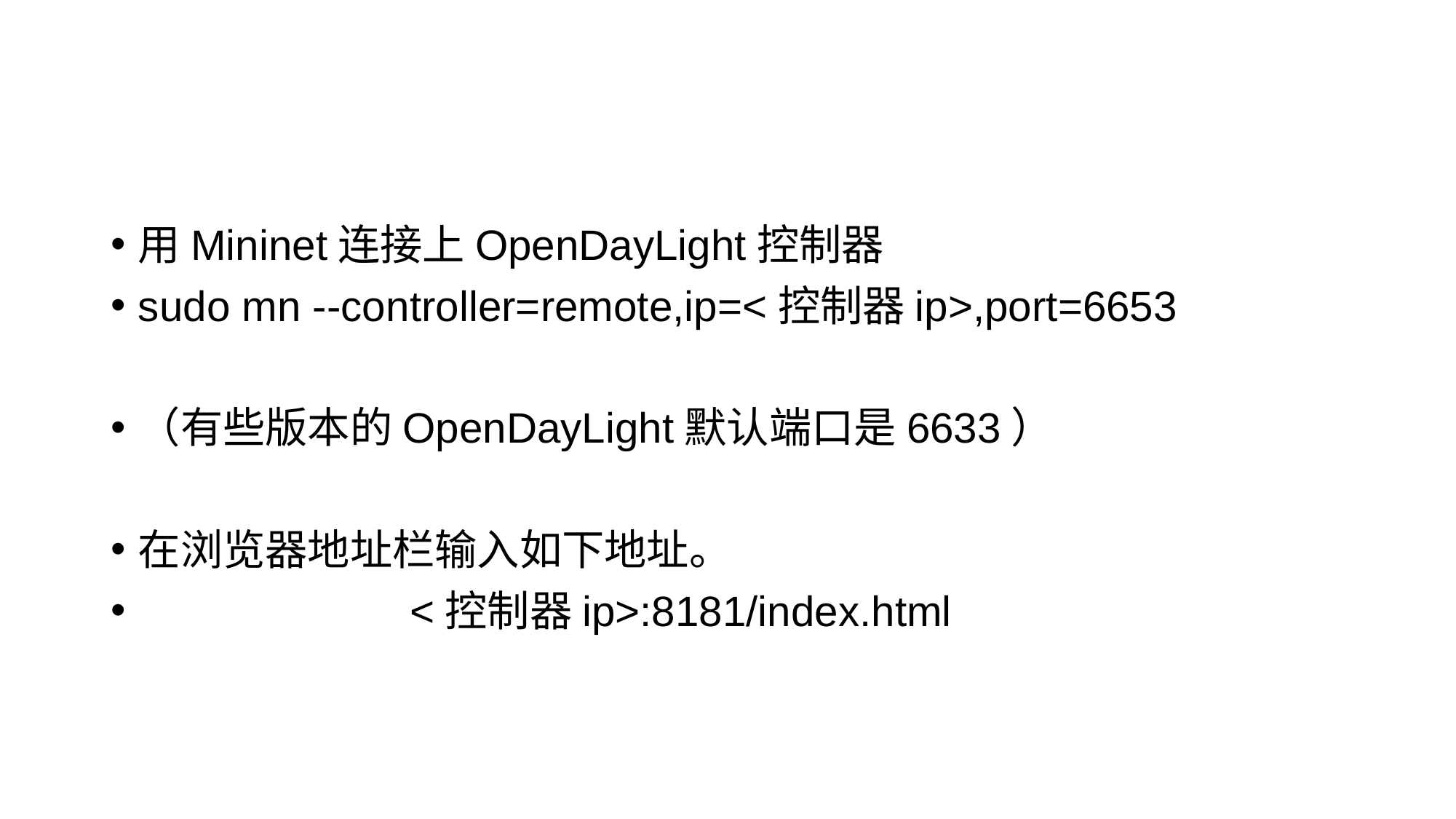

#
用Mininet连接上OpenDayLight控制器
sudo mn --controller=remote,ip=<控制器ip>,port=6653

（有些版本的OpenDayLight默认端口是6633）

在浏览器地址栏输入如下地址。
                       <控制器ip>:8181/index.html